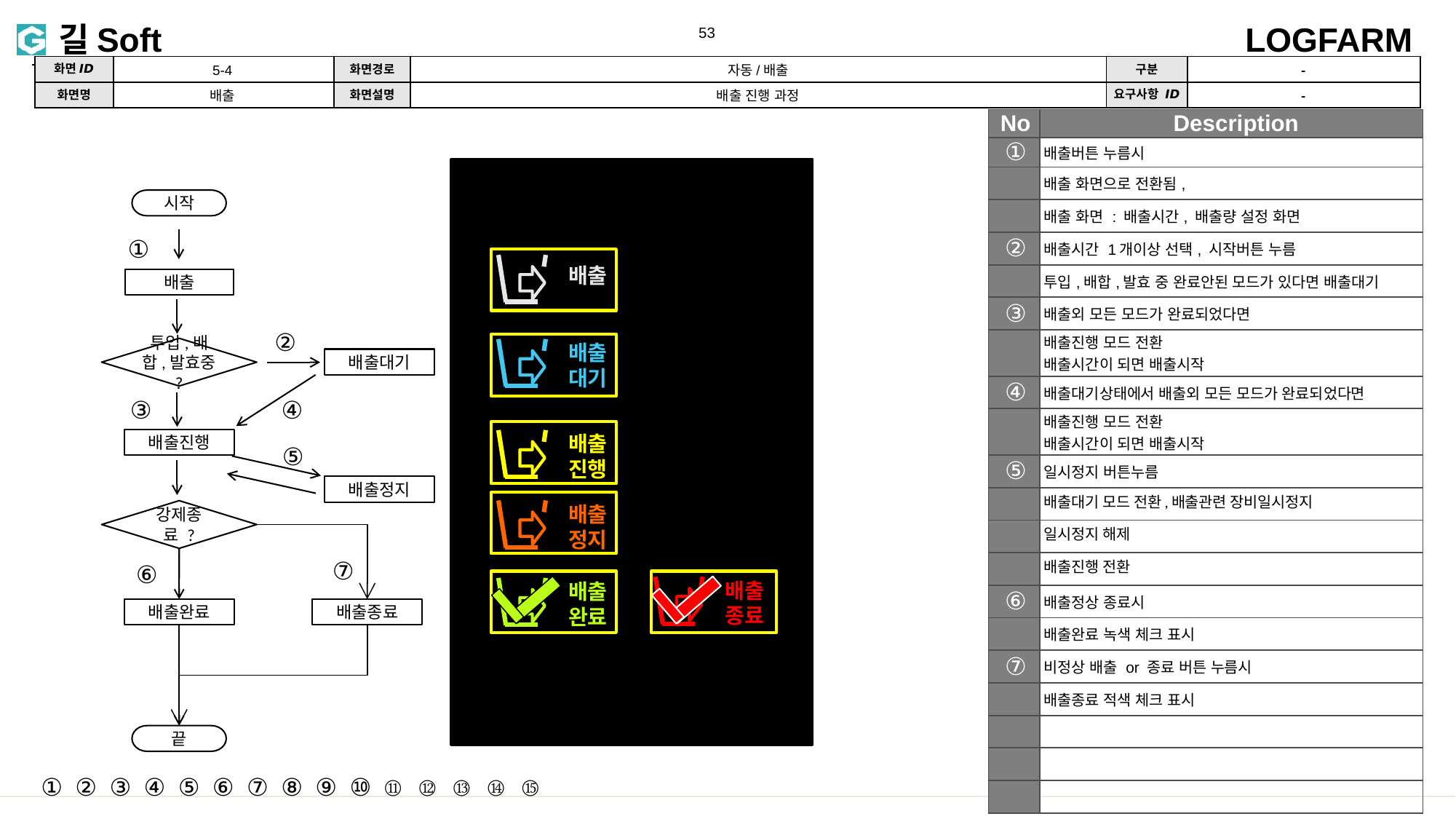

5-4
자동/배출
-
-
배출
배출 진행 과정
-
-
| No | Description |
| --- | --- |
| ① | 배출버튼 누름시 |
|  | 배출 화면으로 전환됨, |
|  | 배출 화면 : 배출시간, 배출량 설정 화면 |
| ② | 배출시간 1개이상 선택, 시작버튼 누름 |
|  | 투입,배합,발효 중 완료안된 모드가 있다면 배출대기 |
| ③ | 배출외 모든 모드가 완료되었다면 |
|  | 배출진행 모드 전환 배출시간이 되면 배출시작 |
| ④ | 배출대기상태에서 배출외 모든 모드가 완료되었다면 |
|  | 배출진행 모드 전환 배출시간이 되면 배출시작 |
| ⑤ | 일시정지 버튼누름 |
|  | 배출대기 모드 전환,배출관련 장비일시정지 |
|  | 일시정지 해제 |
|  | 배출진행 전환 |
| ⑥ | 배출정상 종료시 |
|  | 배출완료 녹색 체크 표시 |
| ⑦ | 비정상 배출 or 종료 버튼 누름시 |
|  | 배출종료 적색 체크 표시 |
|  |  |
|  |  |
|  |  |

시작
①

배출
배출
②

투입,배합,발효중 ?

배출
대기
배출대기
③
④

배출진행

배출
진행
⑤
배출정지

강제종료 ?
배출
정지
⑦
⑥

배출
종료

배출
완료

배출완료
배출종료
끝
①
②
③
④
⑤
⑥
⑦
⑧
⑨
⑩
⑪
⑫
⑬
⑭
⑮